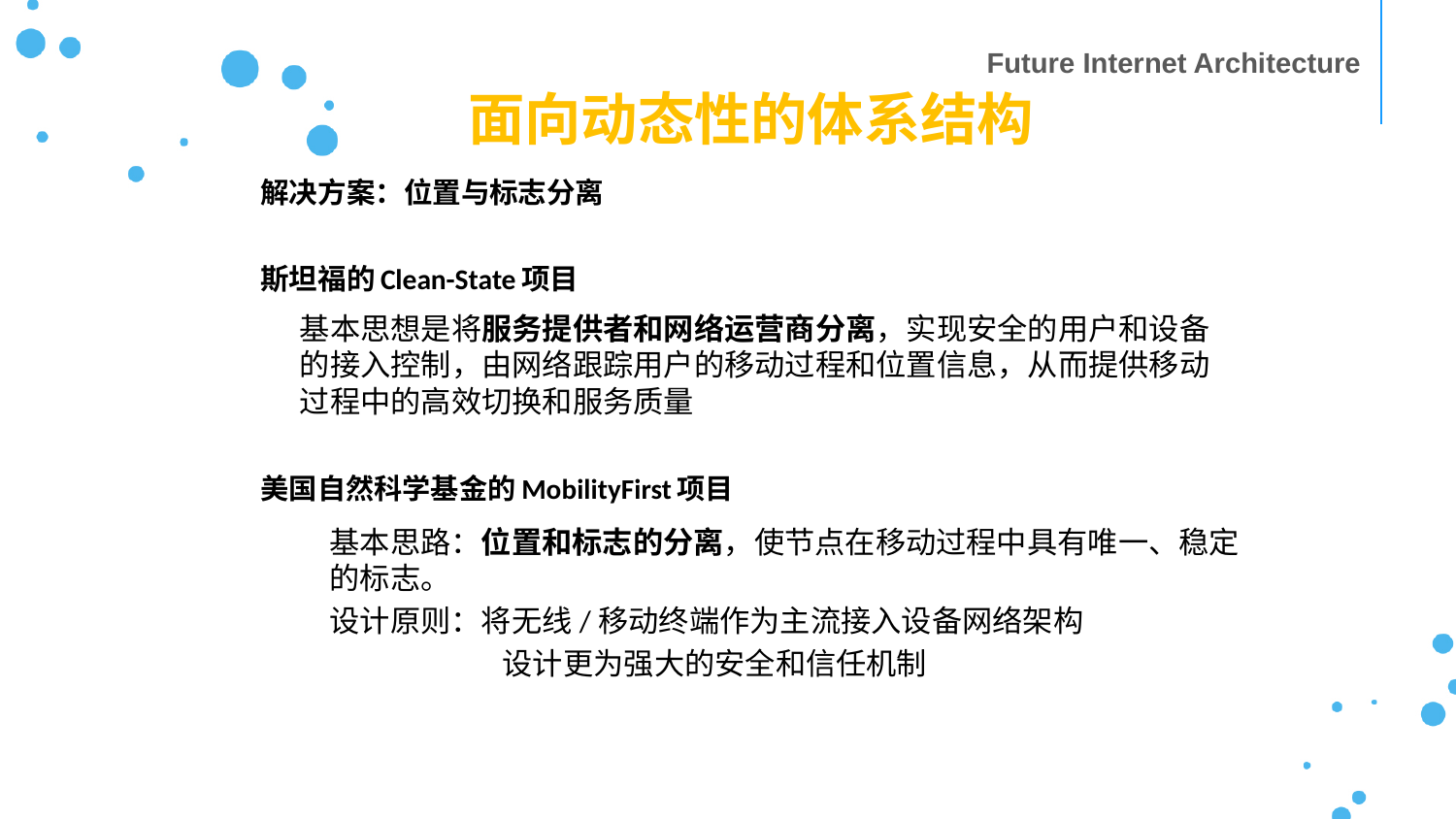

Future Internet Architecture
面向动态性的体系结构
解决方案：位置与标志分离
斯坦福的Clean-State项目
基本思想是将服务提供者和网络运营商分离，实现安全的用户和设备的接入控制，由网络跟踪用户的移动过程和位置信息，从而提供移动过程中的高效切换和服务质量
美国自然科学基金的MobilityFirst项目
基本思路：位置和标志的分离，使节点在移动过程中具有唯一、稳定的标志。
设计原则：将无线/移动终端作为主流接入设备网络架构
	   设计更为强大的安全和信任机制